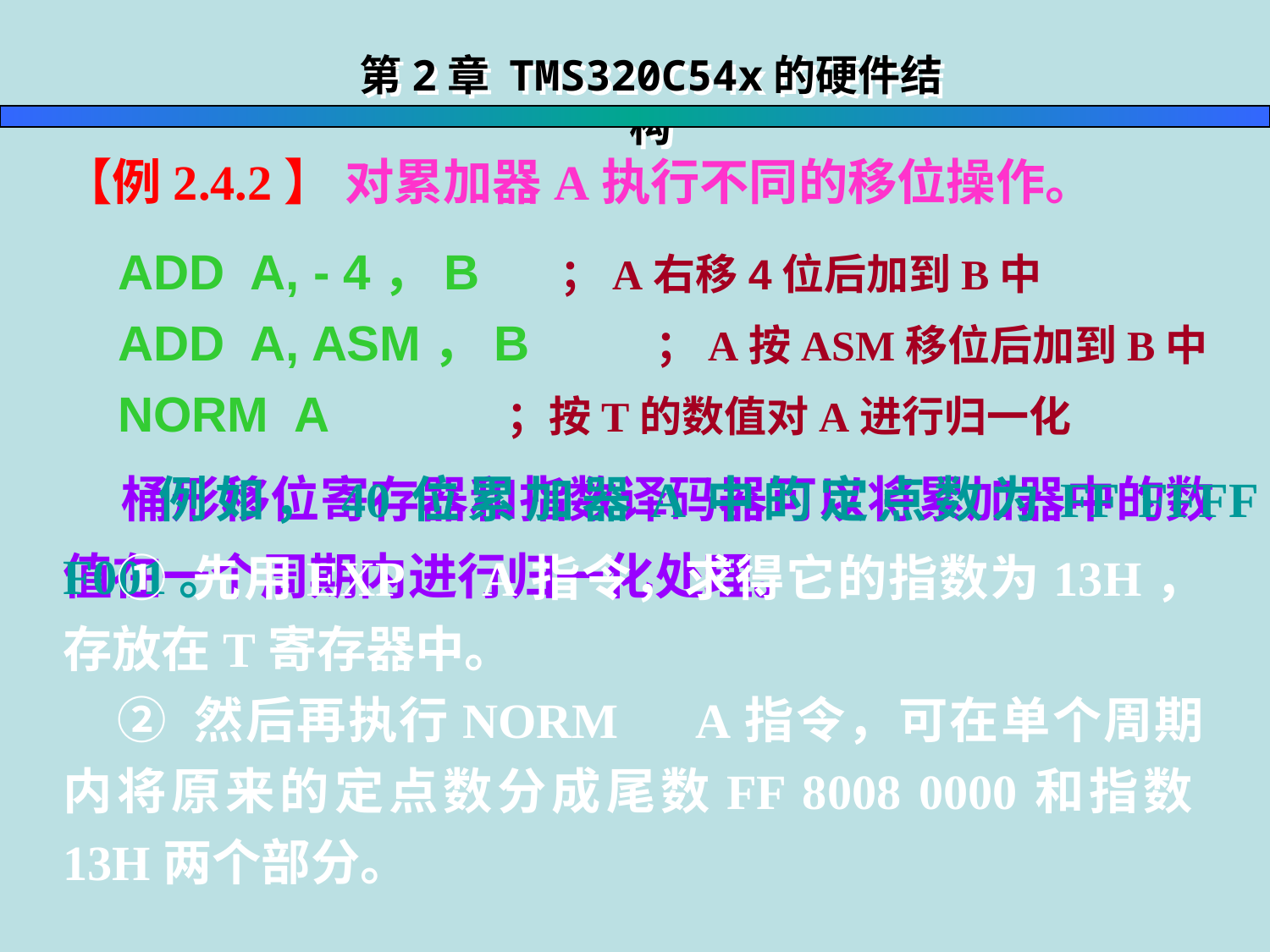

第2章 TMS320C54x的硬件结构

【例2.4.2】 对累加器A执行不同的移位操作。
    ADD  A, - 4，B     ；A右移4位后加到B中
    ADD  A, ASM，B        ；A按ASM移位后加到B中
    NORM  A            ；按T的数值对A进行归一化
    桶形移位寄存器和指数译码器可以将累加器中的数值在一个周期内进行归一化处理。
    例如，40位累加器A中的定点数为FF FFFF F001。
    ① 先用EXP　A指令，求得它的指数为13H，存放在T寄存器中。
    ② 然后再执行NORM　A指令，可在单个周期内将原来的定点数分成尾数FF 8008 0000和指数13H两个部分。
59